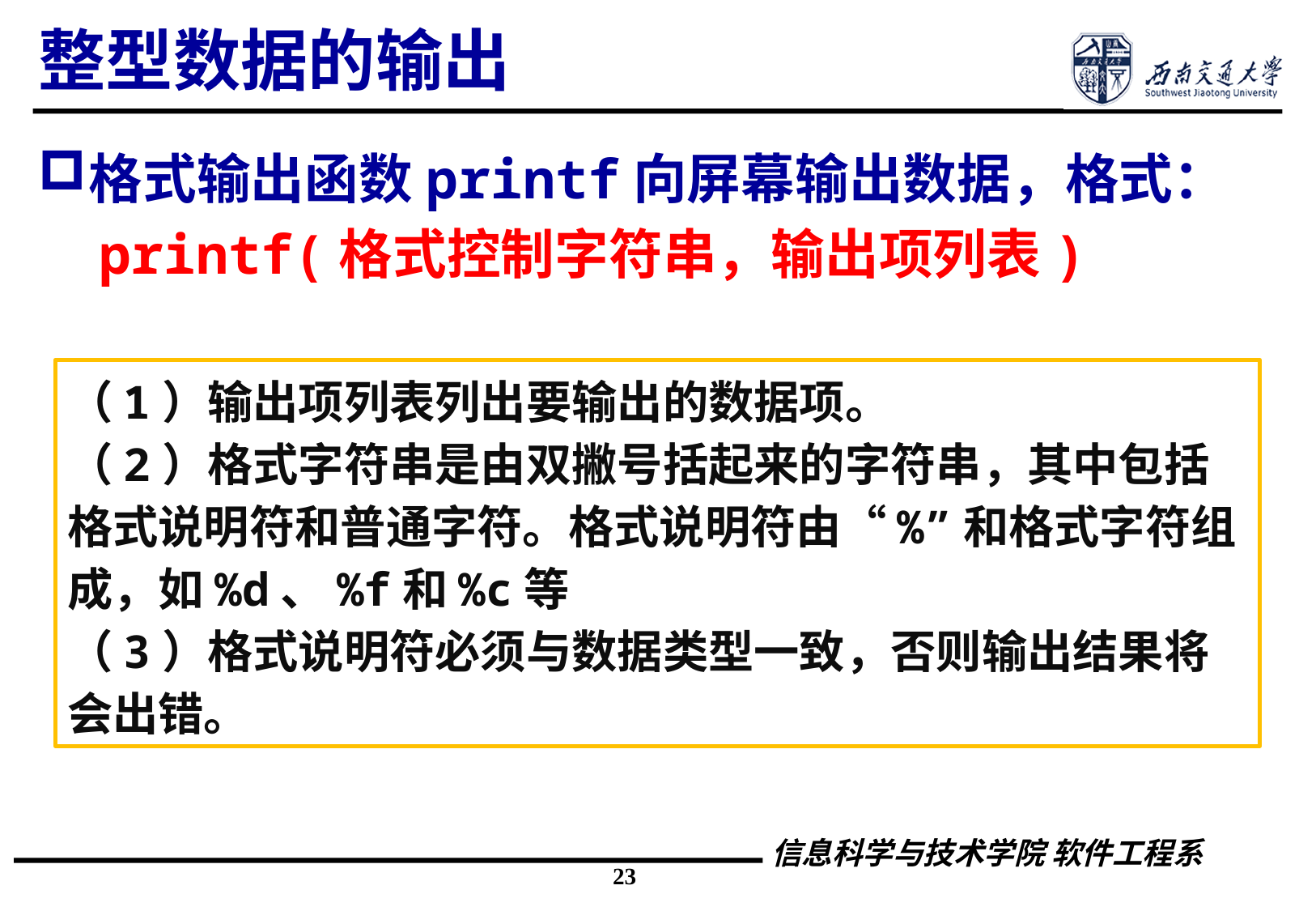

# 整型数据的输出
格式输出函数printf向屏幕输出数据，格式：
printf(格式控制字符串，输出项列表)
（1）输出项列表列出要输出的数据项。
（2）格式字符串是由双撇号括起来的字符串，其中包括格式说明符和普通字符。格式说明符由“%”和格式字符组成，如%d、%f和%c等
（3）格式说明符必须与数据类型一致，否则输出结果将会出错。
23